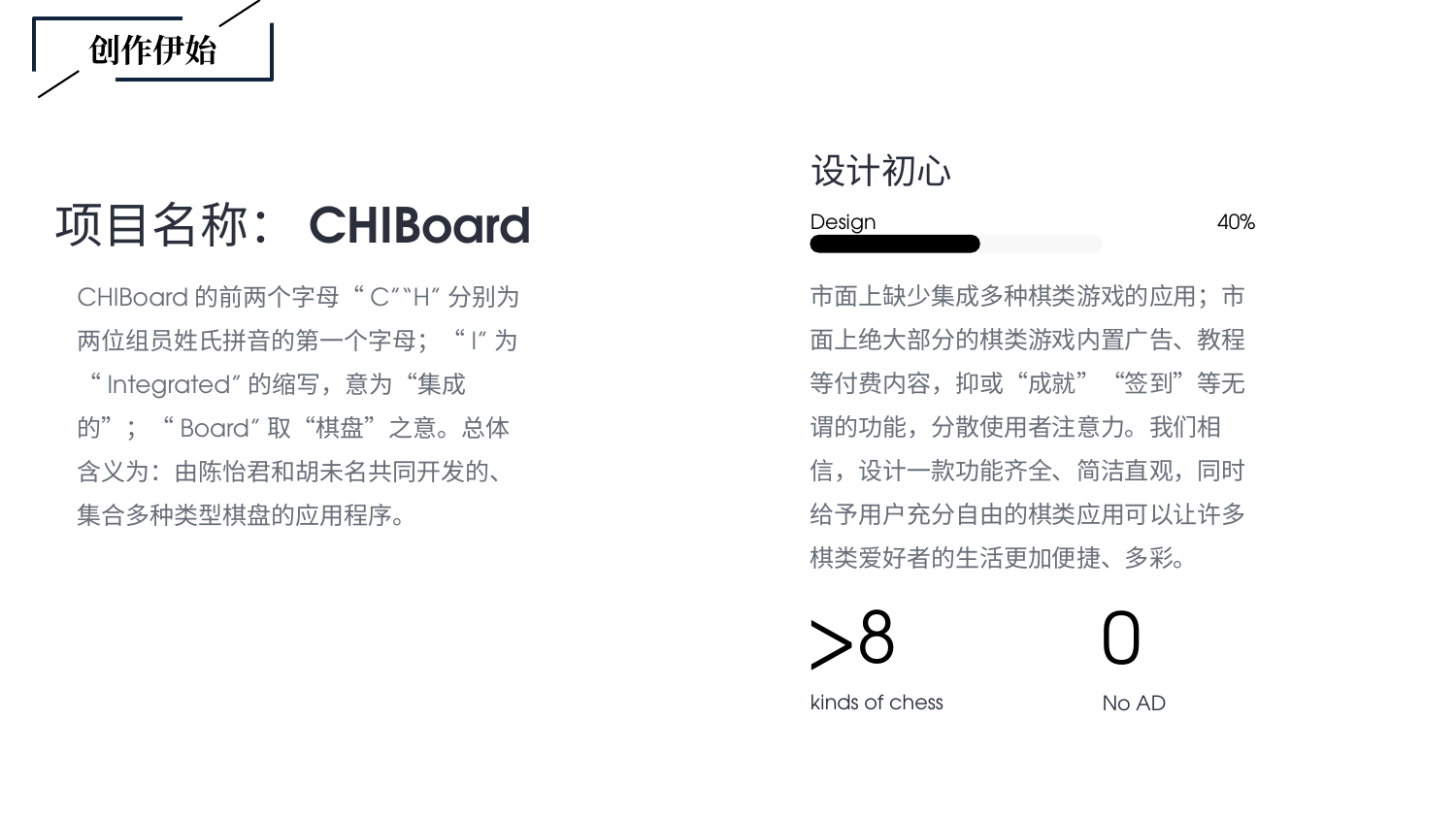

创作伊始
设计初心
项目名称：CHIBoard
Design
40%

市面上缺少集成多种棋类游戏的应用；市面上绝大部分的棋类游戏内置广告、教程等付费内容，抑或“成就”“签到”等无谓的功能，分散使用者注意力。我们相信，设计一款功能齐全、简洁直观，同时给予用户充分自由的棋类应用可以让许多棋类爱好者的生活更加便捷、多彩。
CHIBoard的前两个字母“C”“H”分别为两位组员姓氏拼音的第一个字母；“I”为“Integrated”的缩写，意为“集成的”；“Board”取“棋盘”之意。总体含义为：由陈怡君和胡未名共同开发的、集合多种类型棋盘的应用程序。
>8
0
kinds of chess
No AD